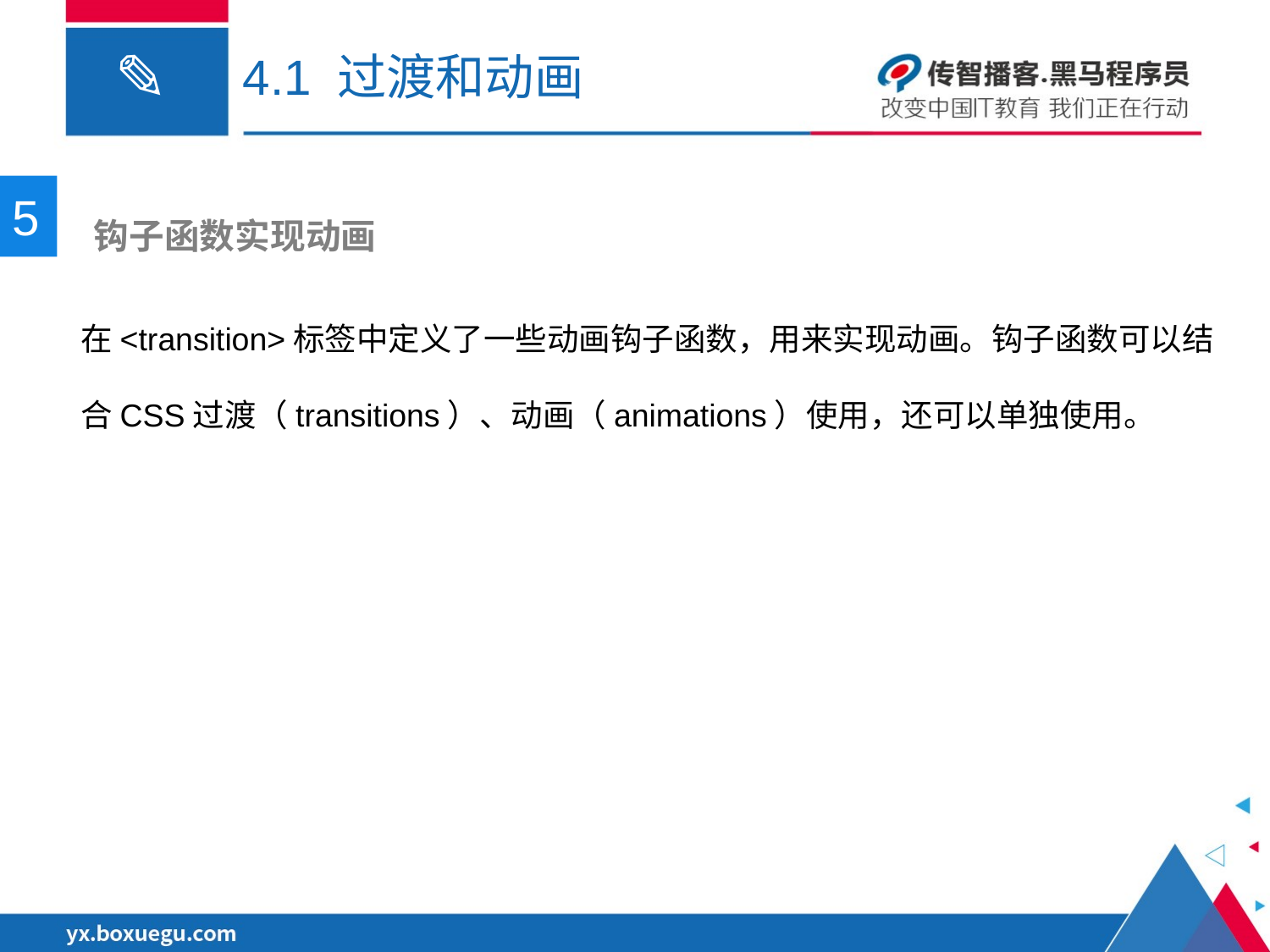

# 4.1 过渡和动画

5
  钩子函数实现动画
在<transition>标签中定义了一些动画钩子函数，用来实现动画。钩子函数可以结合CSS过渡（transitions）、动画（animations）使用，还可以单独使用。